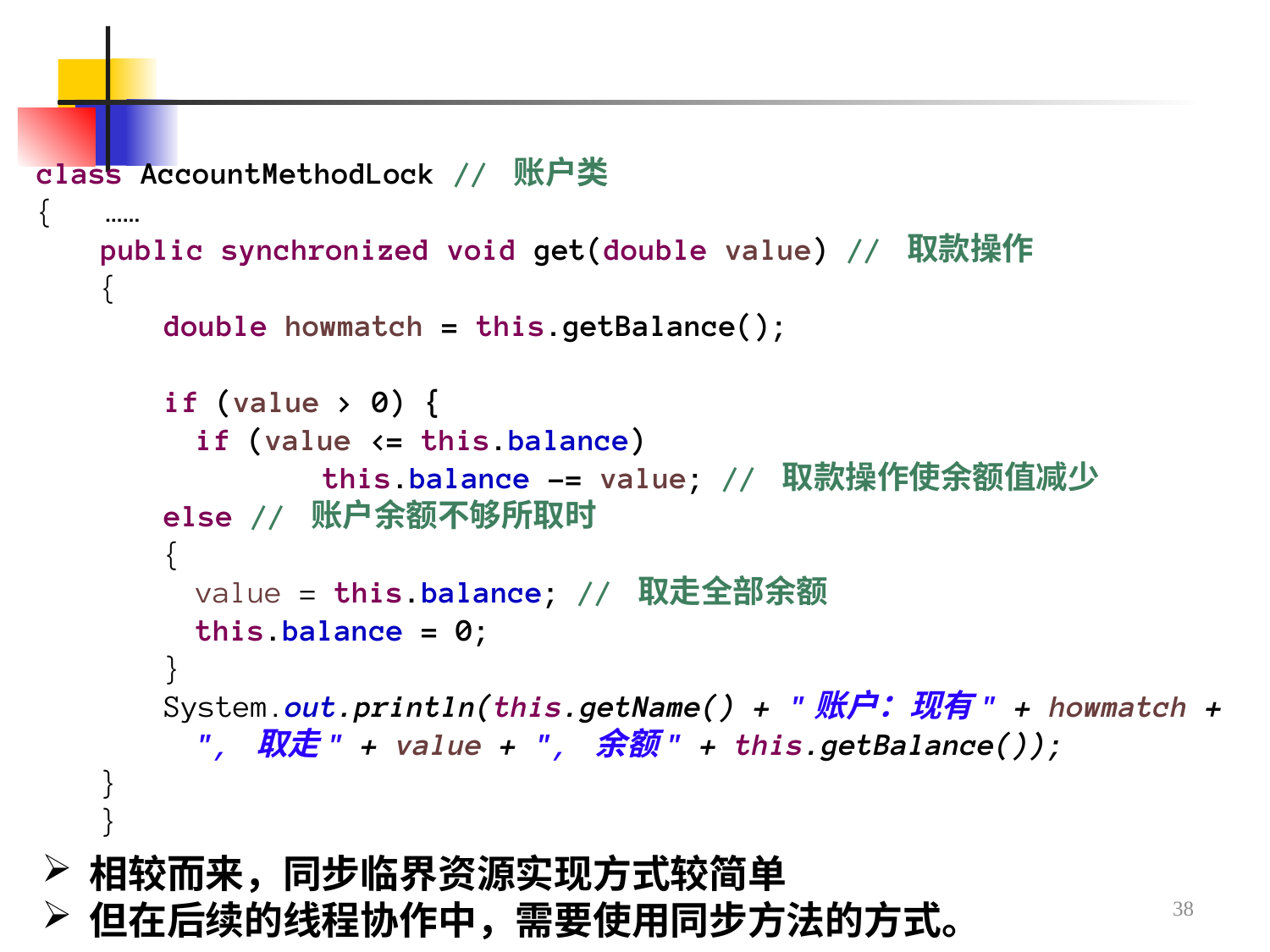

class AccountMethodLock // 账户类
{   ……
public synchronized void get(double value) // 取款操作
{
double howmatch = this.getBalance();

if (value > 0) {
	if (value <= this.balance)
		this.balance -= value; // 取款操作使余额值减少
else // 账户余额不够所取时
{
	value = this.balance; // 取走全部余额
	this.balance = 0;
}
System.out.println(this.getName() + "账户：现有" + howmatch + ", 取走" + value + ", 余额" + this.getBalance());
}
}

相较而来，同步临界资源实现方式较简单
但在后续的线程协作中，需要使用同步方法的方式。
38